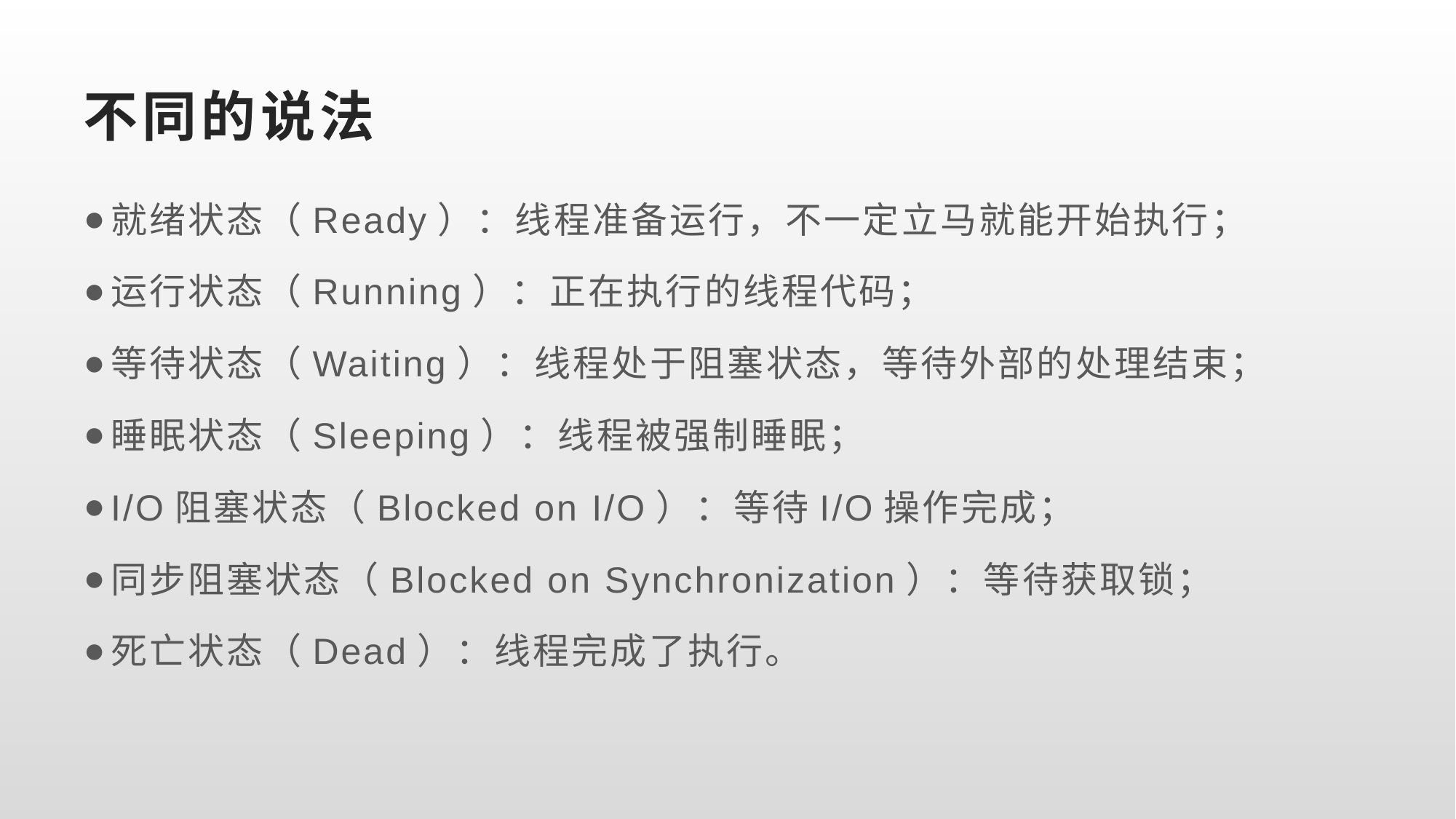

# 不同的说法
就绪状态（Ready）：线程准备运行，不一定立马就能开始执行；
运行状态（Running）：正在执行的线程代码；
等待状态（Waiting）：线程处于阻塞状态，等待外部的处理结束；
睡眠状态（Sleeping）：线程被强制睡眠；
I/O阻塞状态（Blocked on I/O）：等待I/O操作完成；
同步阻塞状态（Blocked on Synchronization）：等待获取锁；
死亡状态（Dead）：线程完成了执行。